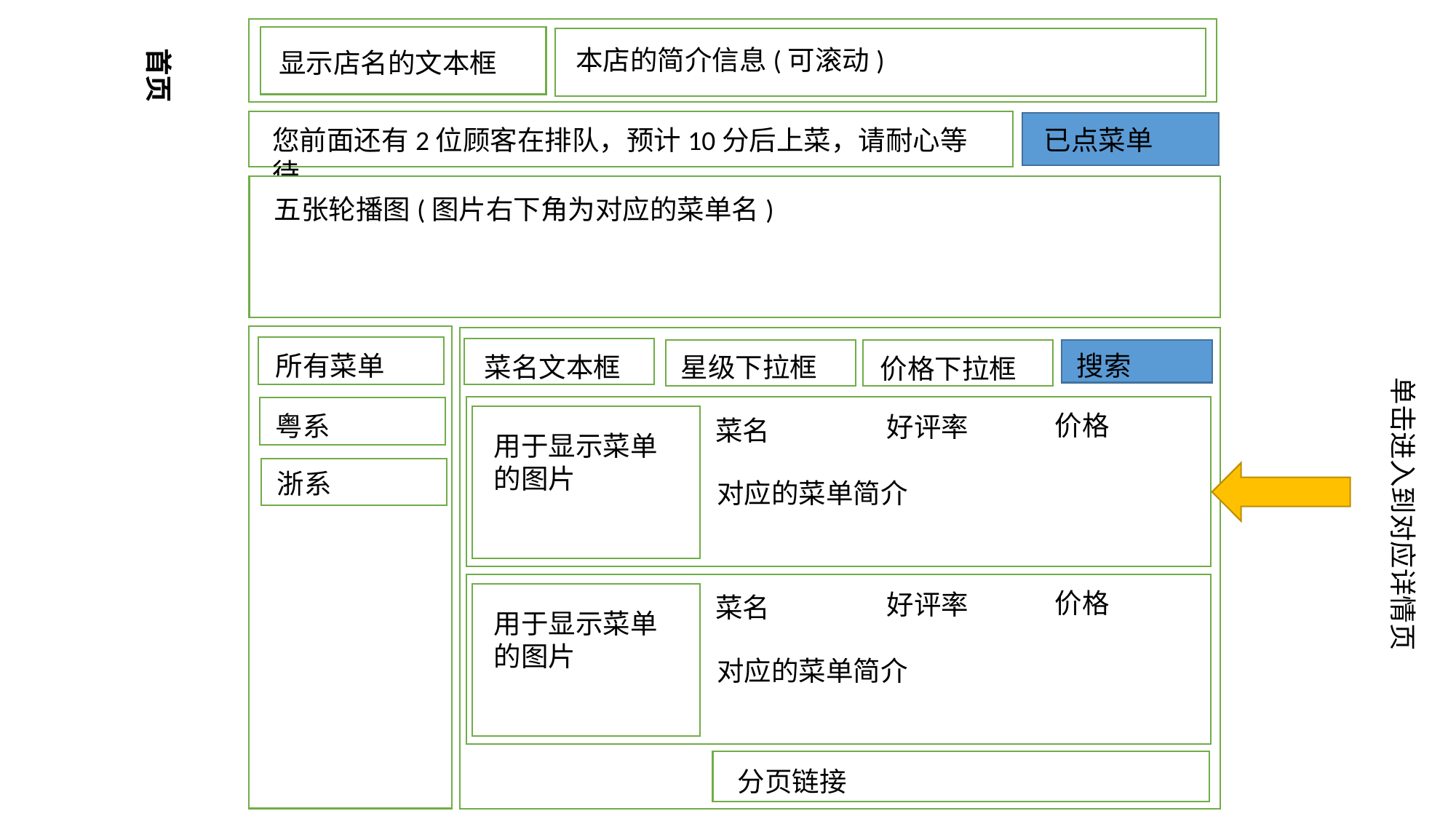

首页
本店的简介信息(可滚动)
显示店名的文本框

您前面还有2位顾客在排队，预计10分后上菜，请耐心等待。
已点菜单

五张轮播图(图片右下角为对应的菜单名)

所有菜单
搜索
菜名文本框
星级下拉框
价格下拉框
单击进入到对应详情页

价格
粤系
好评率

菜名
用于显示菜单的图片

浙系

对应的菜单简介

价格
好评率

菜名
用于显示菜单的图片
对应的菜单简介

分页链接